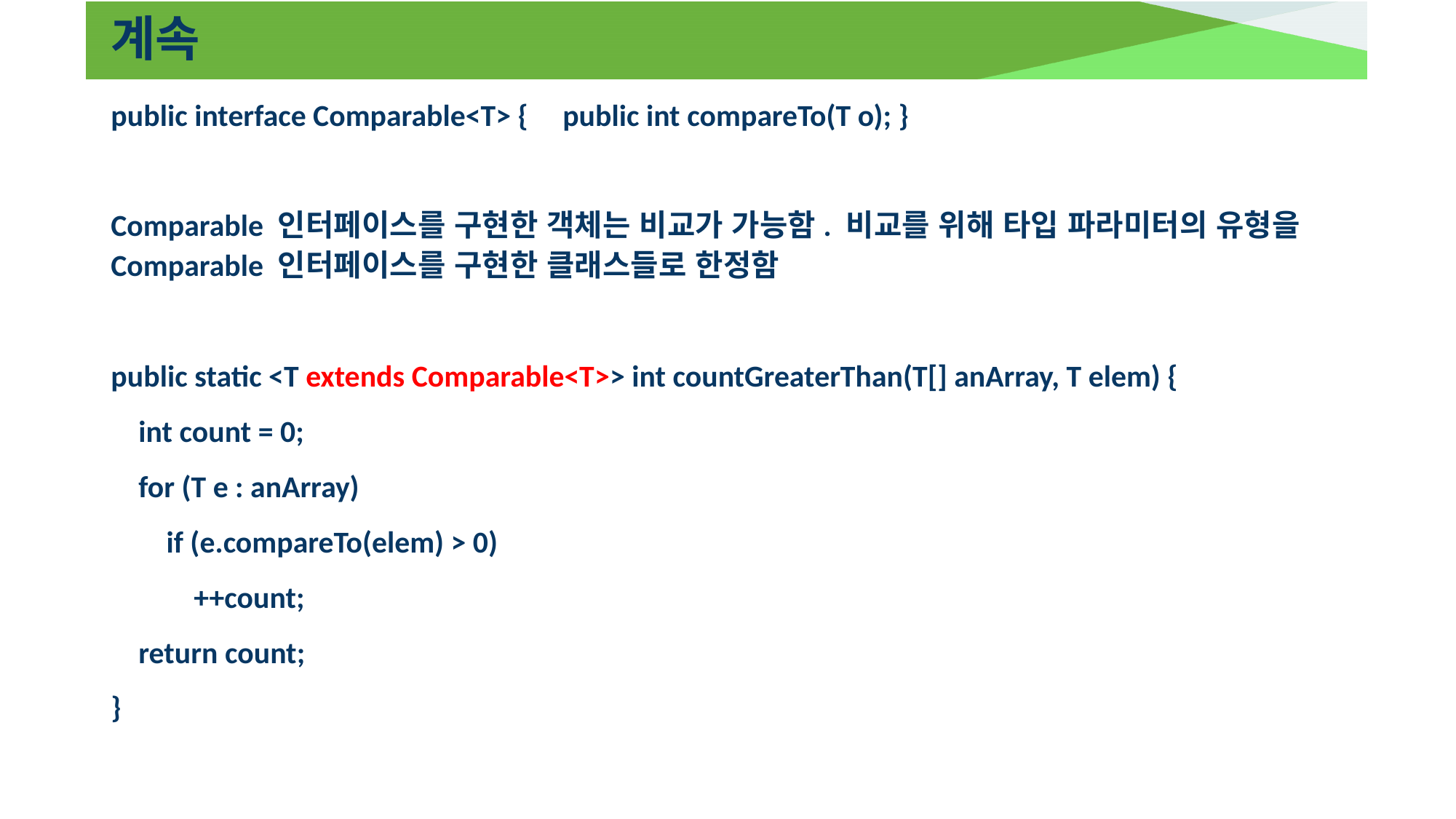

# 계속
public interface Comparable<T> {     public int compareTo(T o); }

Comparable 인터페이스를 구현한 객체는 비교가 가능함. 비교를 위해 타입 파라미터의 유형을 Comparable 인터페이스를 구현한 클래스들로 한정함

public static <T extends Comparable<T>> int countGreaterThan(T[] anArray, T elem) {
    int count = 0;
    for (T e : anArray)
        if (e.compareTo(elem) > 0)
            ++count;
    return count;
}